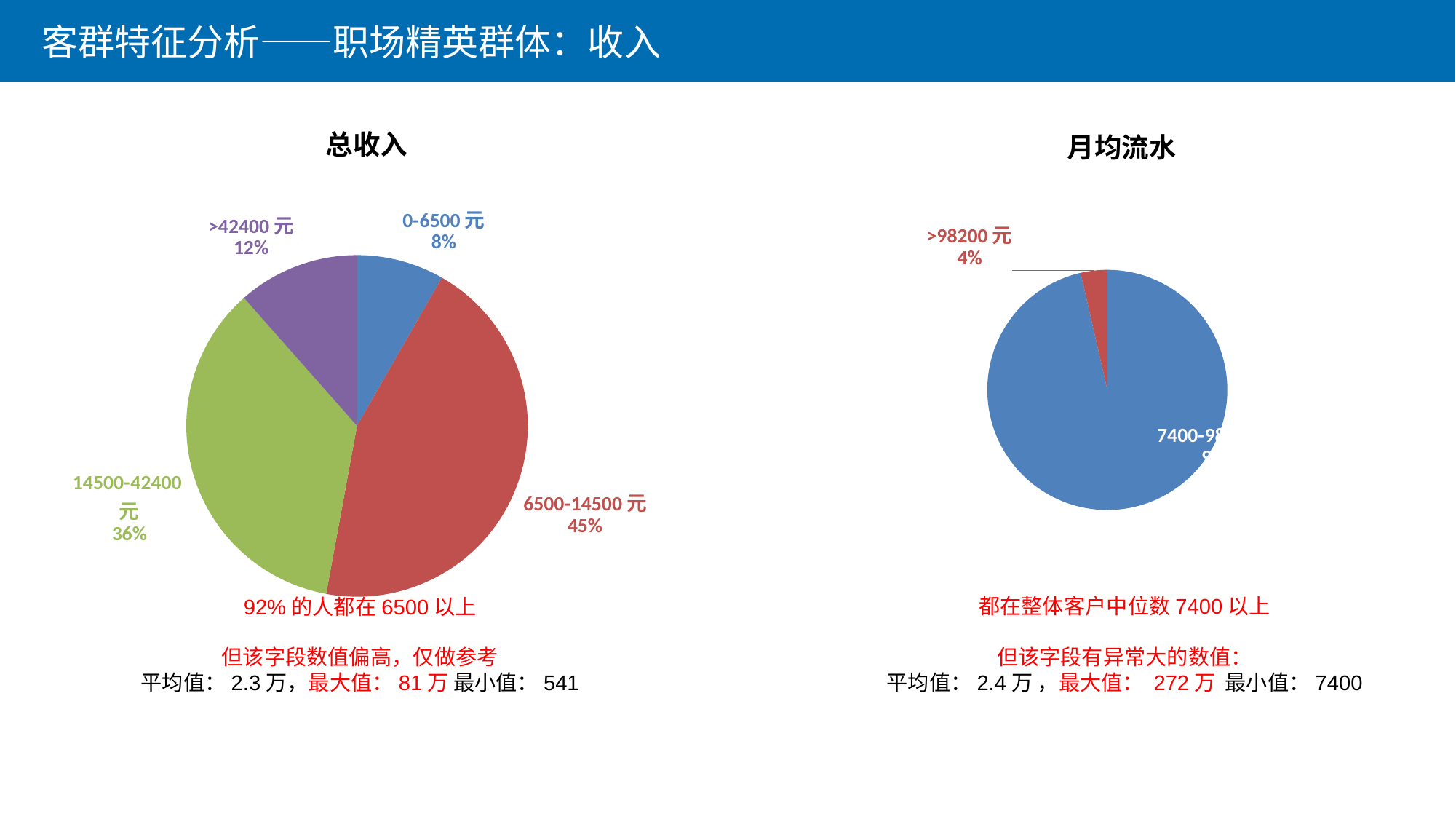

客群特征分析——职场精英群体：收入
总收入
月均流水

### Chart

| Category |  |
|---|---|
| 0-6500元 | 266.0 |
| 6500-14500元 | 1433.0 |
| 14500-42400元 | 1143.0 |
| >42400元 | 370.0 |

### Chart

| Category |
|---|

### Chart

| Category |
|---|

### Chart

| Category |  |
|---|---|
| 7400-98200元 | 3047.0 |
| >98200元 | 113.0 |
都在整体客户中位数7400以上

但该字段有异常大的数值：
平均值：2.4万 ，最大值： 272万  最小值：7400
92%的人都在6500以上

但该字段数值偏高，仅做参考
平均值：2.3万，最大值：81万 最小值：541